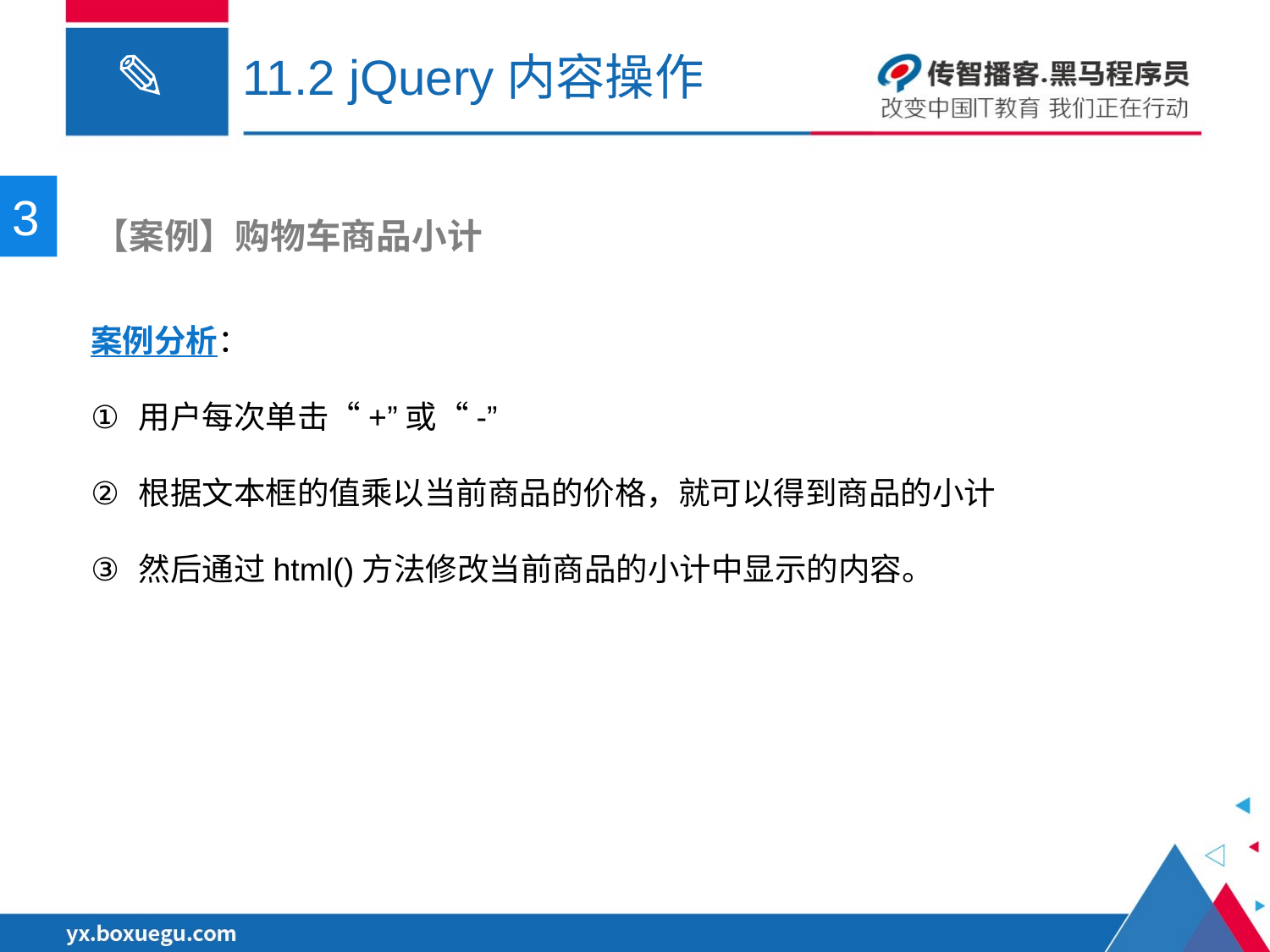

# 11.2 jQuery内容操作

3
  【案例】购物车商品小计
案例分析：
用户每次单击“+”或“-”
根据文本框的值乘以当前商品的价格，就可以得到商品的小计
然后通过html()方法修改当前商品的小计中显示的内容。